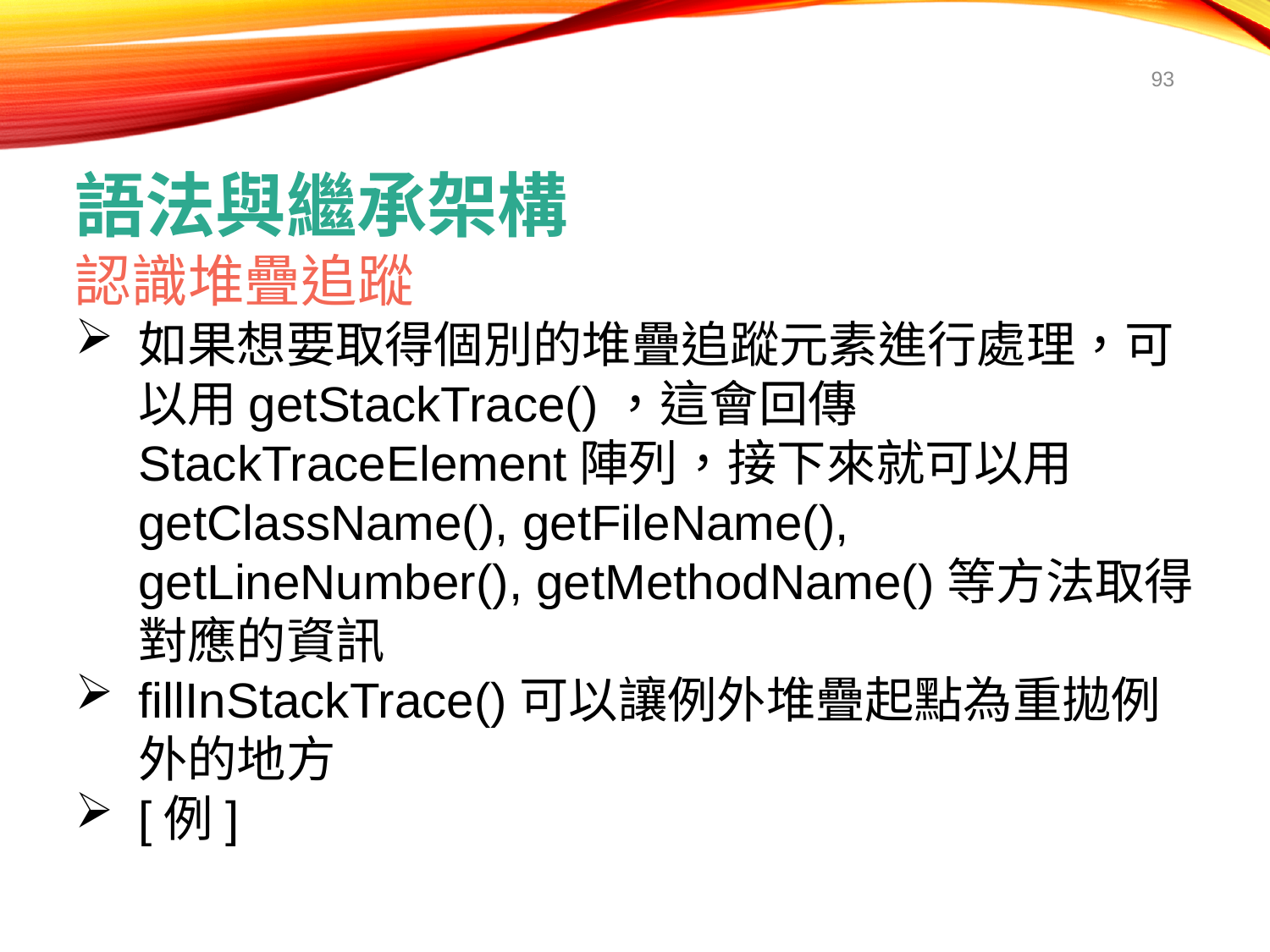

93
語法與繼承架構
認識堆疊追蹤
如果想要取得個別的堆疊追蹤元素進行處理，可以用getStackTrace()，這會回傳StackTraceElement陣列，接下來就可以用getClassName(), getFileName(), getLineNumber(), getMethodName()等方法取得對應的資訊
fillInStackTrace()可以讓例外堆疊起點為重拋例外的地方
[例]